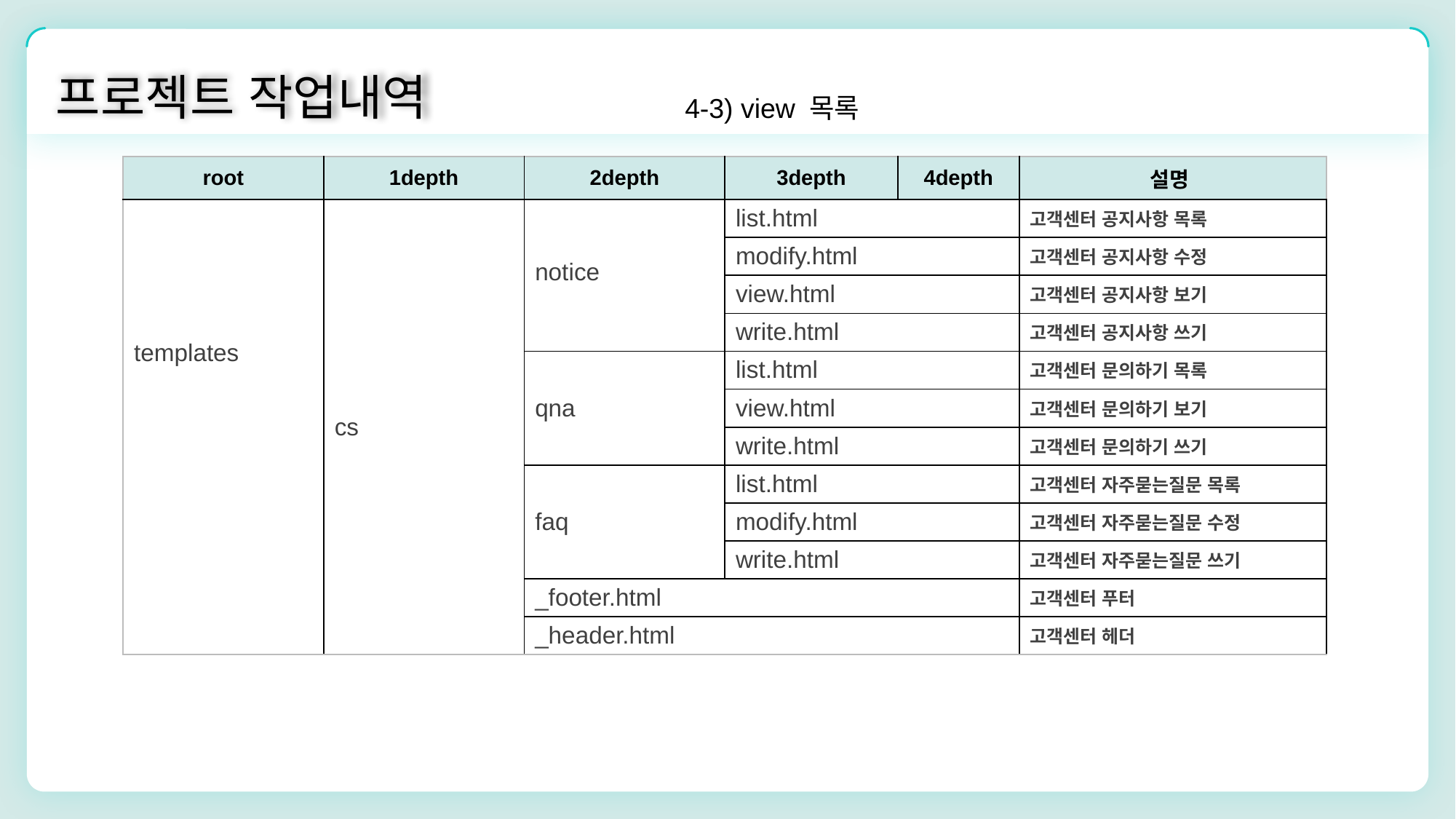

프로젝트 작업내역
4-3) view 목록
| root | 1depth | 2depth | 3depth | 4depth | 설명 |
| --- | --- | --- | --- | --- | --- |
| templates | cs | notice | list.html |  | 고객센터 공지사항 목록 |
|  |  |  | modify.html |  | 고객센터 공지사항 수정 |
|  |  |  | view.html |  | 고객센터 공지사항 보기 |
|  |  |  | write.html |  | 고객센터 공지사항 쓰기 |
|  |  | qna | list.html |  | 고객센터 문의하기 목록 |
|  |  |  | view.html |  | 고객센터 문의하기 보기 |
|  |  |  | write.html |  | 고객센터 문의하기 쓰기 |
|  |  | faq | list.html |  | 고객센터 자주묻는질문 목록 |
|  |  |  | modify.html |  | 고객센터 자주묻는질문 수정 |
|  |  |  | write.html |  | 고객센터 자주묻는질문 쓰기 |
|  |  | \_footer.html |  |  | 고객센터 푸터 |
|  |  | \_header.html |  |  | 고객센터 헤더 |